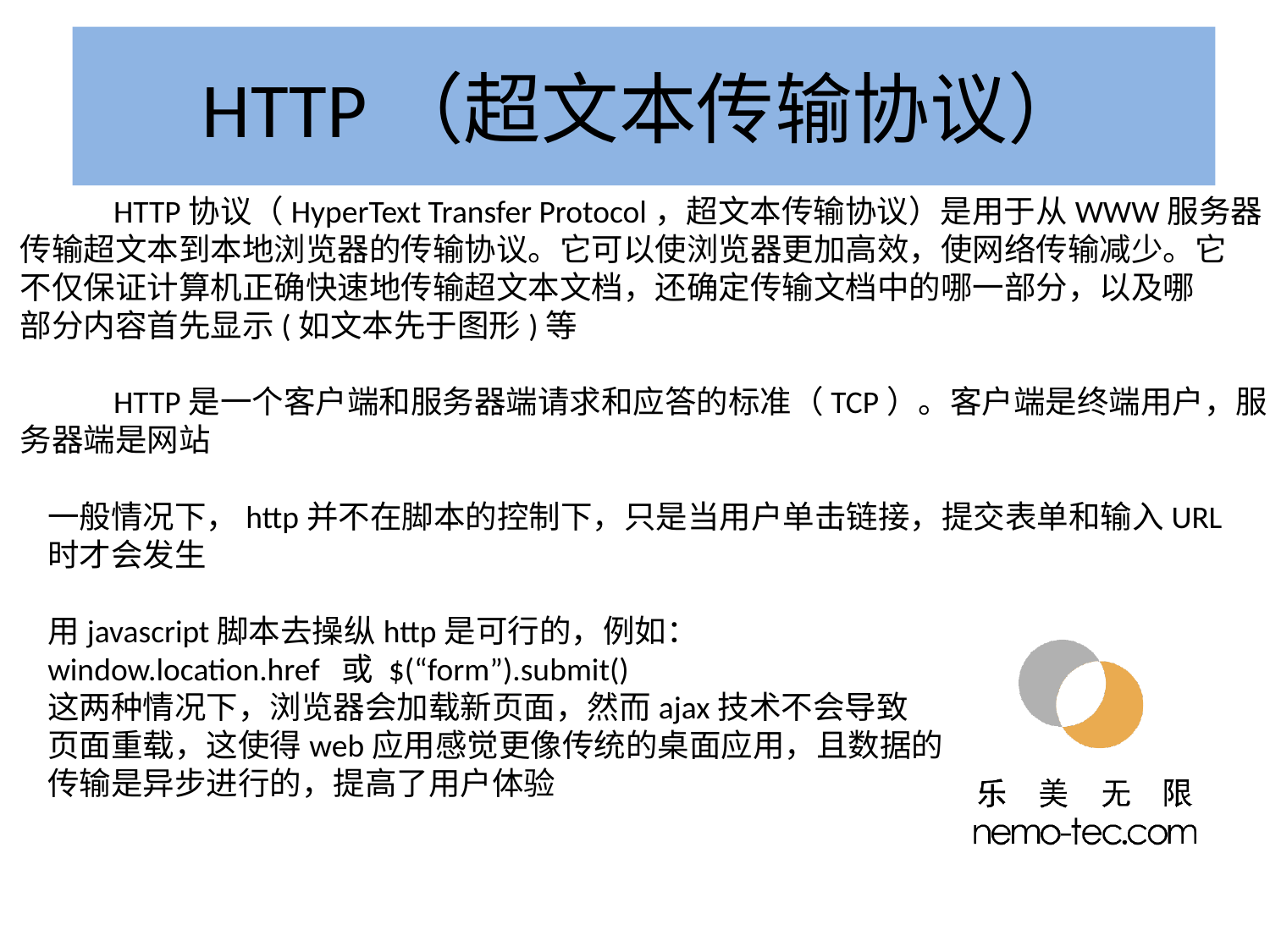

# HTTP（超文本传输协议）
             HTTP协议（HyperText Transfer Protocol，超文本传输协议）是用于从WWW服务器
传输超文本到本地浏览器的传输协议。它可以使浏览器更加高效，使网络传输减少。它
不仅保证计算机正确快速地传输超文本文档，还确定传输文档中的哪一部分，以及哪
部分内容首先显示(如文本先于图形)等

             HTTP是一个客户端和服务器端请求和应答的标准（TCP）。客户端是终端用户，服
务器端是网站
一般情况下，http并不在脚本的控制下，只是当用户单击链接，提交表单和输入URL
时才会发生

用javascript脚本去操纵http是可行的，例如：
window.location.href  或 $(“form”).submit()
这两种情况下，浏览器会加载新页面，然而ajax技术不会导致
页面重载，这使得web应用感觉更像传统的桌面应用，且数据的
传输是异步进行的，提高了用户体验